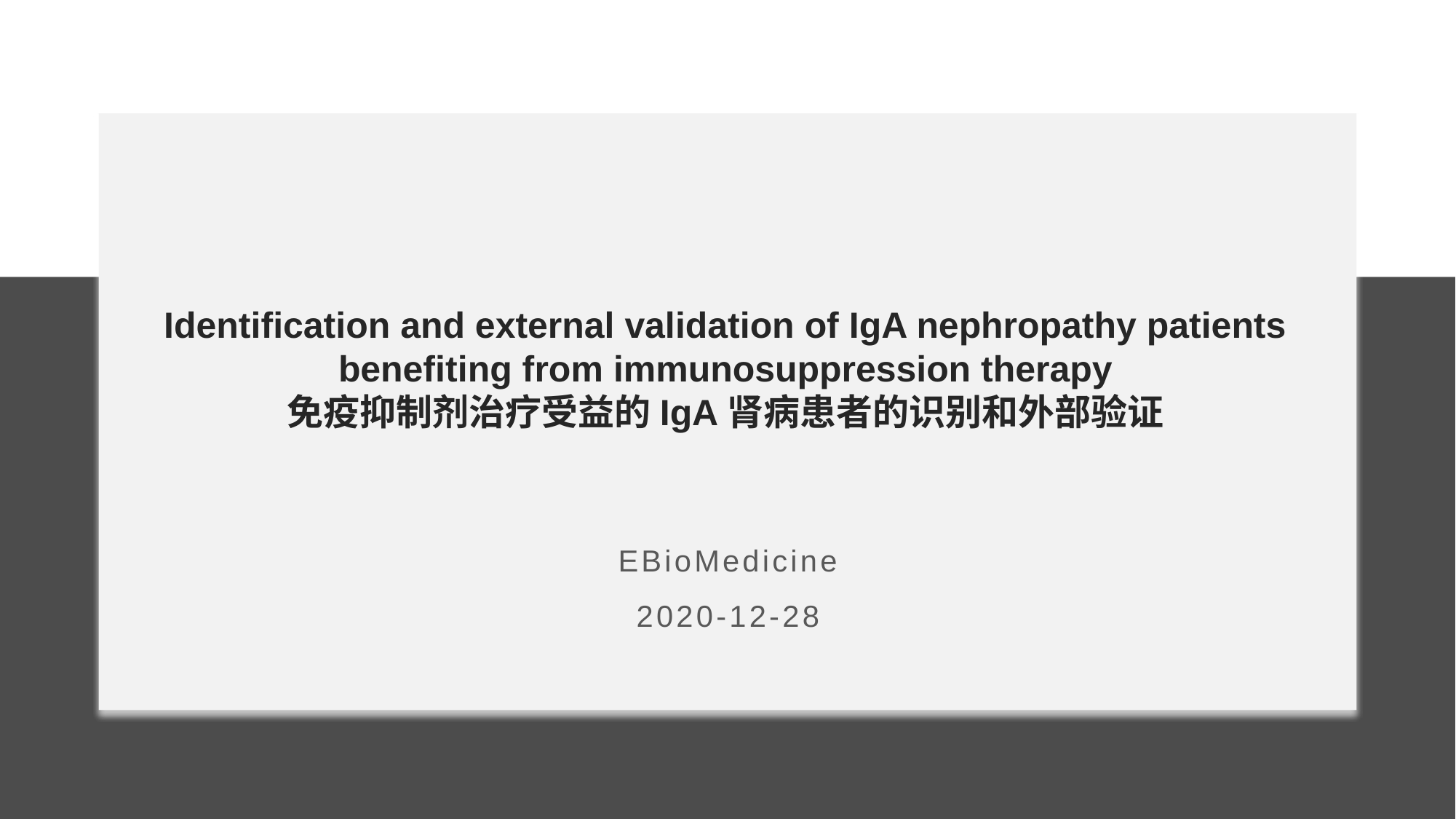

# Identification and external validation of IgA nephropathy patients benefiting from immunosuppression therapy
免疫抑制剂治疗受益的IgA肾病患者的识别和外部验证
EBioMedicine
2020-12-28